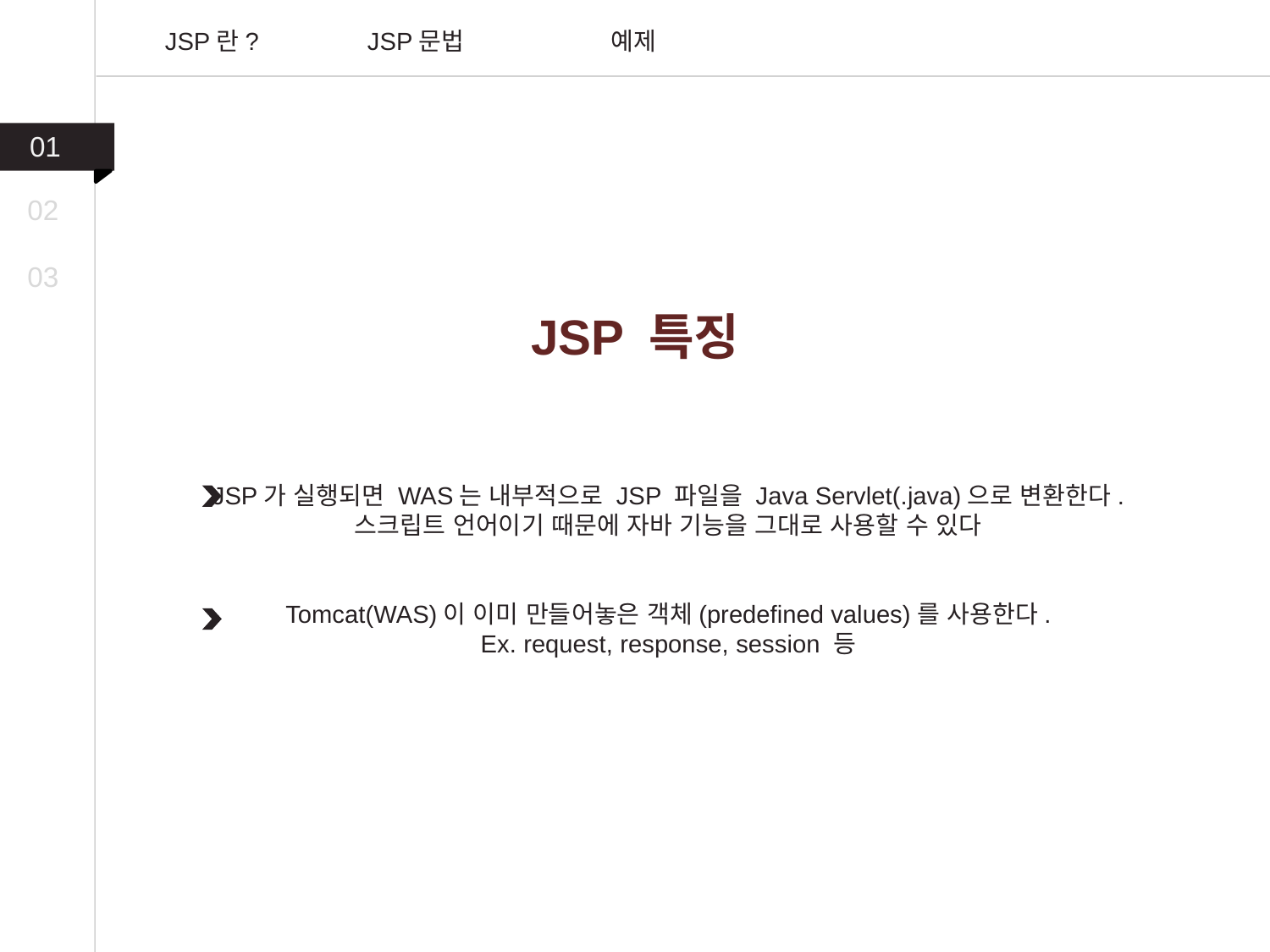

JSP란?
JSP문법
예제
01

02
03
JSP 특징
JSP가 실행되면 WAS는 내부적으로 JSP 파일을 Java Servlet(.java)으로 변환한다.
스크립트 언어이기 때문에 자바 기능을 그대로 사용할 수 있다

Tomcat(WAS)이 이미 만들어놓은 객체(predefined values)를 사용한다.
Ex. request, response, session 등